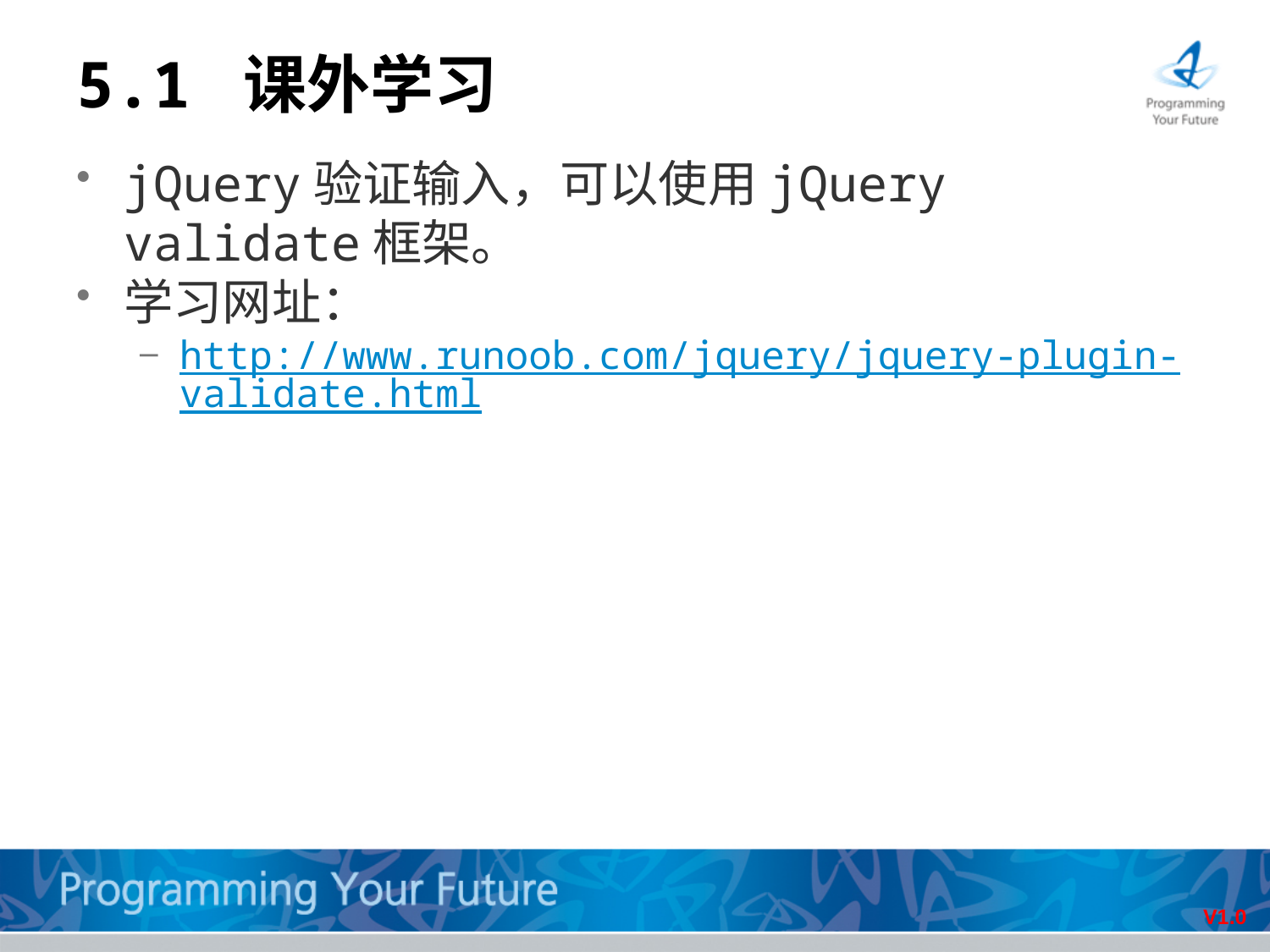

# 5.1 课外学习
jQuery验证输入，可以使用jQuery validate框架。
学习网址：
http://www.runoob.com/jquery/jquery-plugin-validate.html